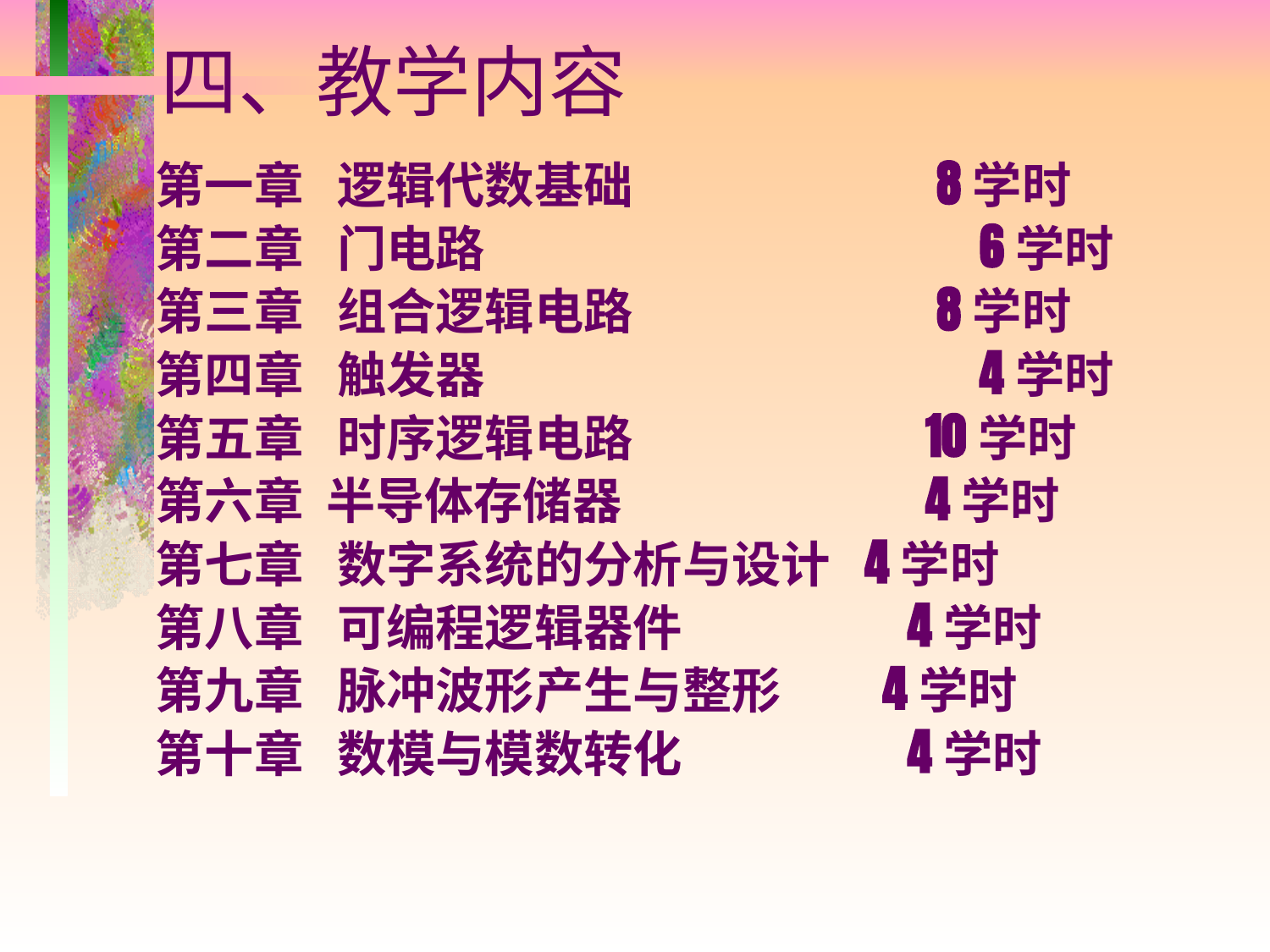

# 四、教学内容
第一章   逻辑代数基础                          8学时
第二章   门电路                                           6学时
第三章   组合逻辑电路                          8学时
第四章   触发器                                           4学时
第五章   时序逻辑电路                         10学时
第六章  半导体存储器                          4学时
第七章   数字系统的分析与设计  4学时
第八章   可编程逻辑器件                   4学时
第九章   脉冲波形产生与整形        4学时
第十章   数模与模数转化                   4学时